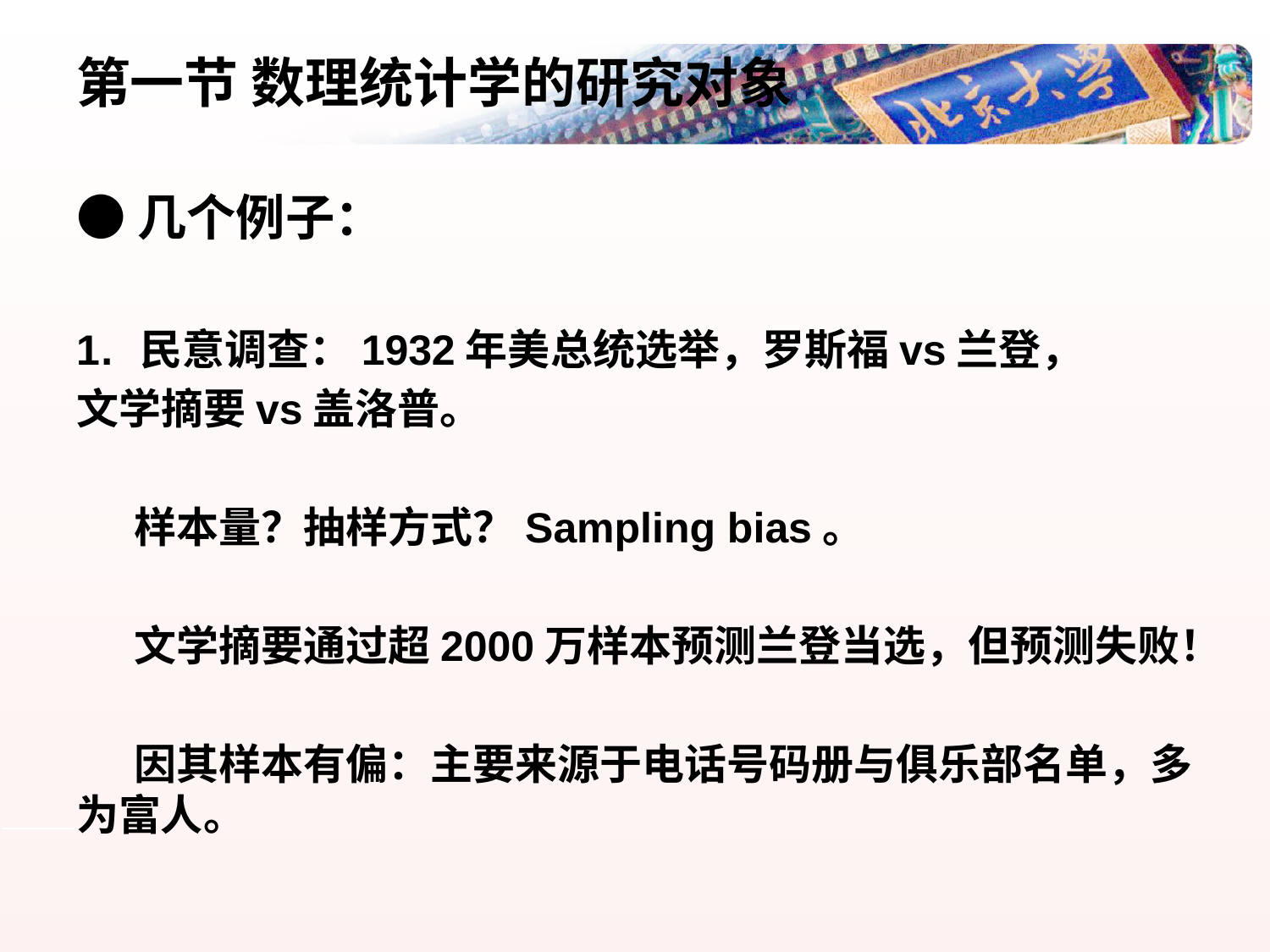

# 第一节 数理统计学的研究对象
●几个例子：

民意调查：1932年美总统选举，罗斯福vs兰登，
文学摘要vs盖洛普。

     样本量？抽样方式？Sampling bias。

     文学摘要通过超2000万样本预测兰登当选，但预测失败！

     因其样本有偏：主要来源于电话号码册与俱乐部名单，多为富人。